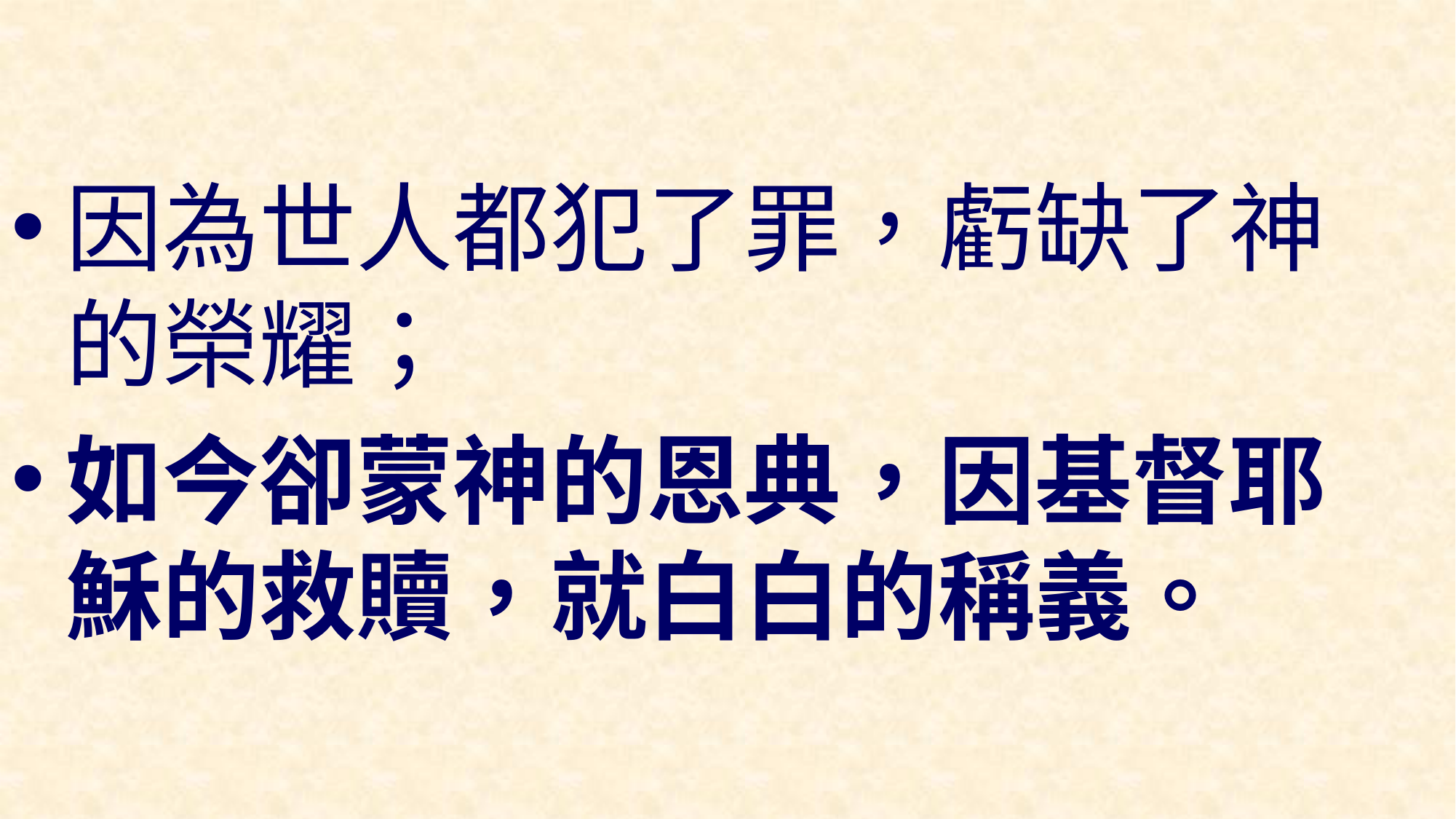

因為世人都犯了罪，虧缺了神的榮耀；
如今卻蒙神的恩典，因基督耶穌的救贖，就白白的稱義。